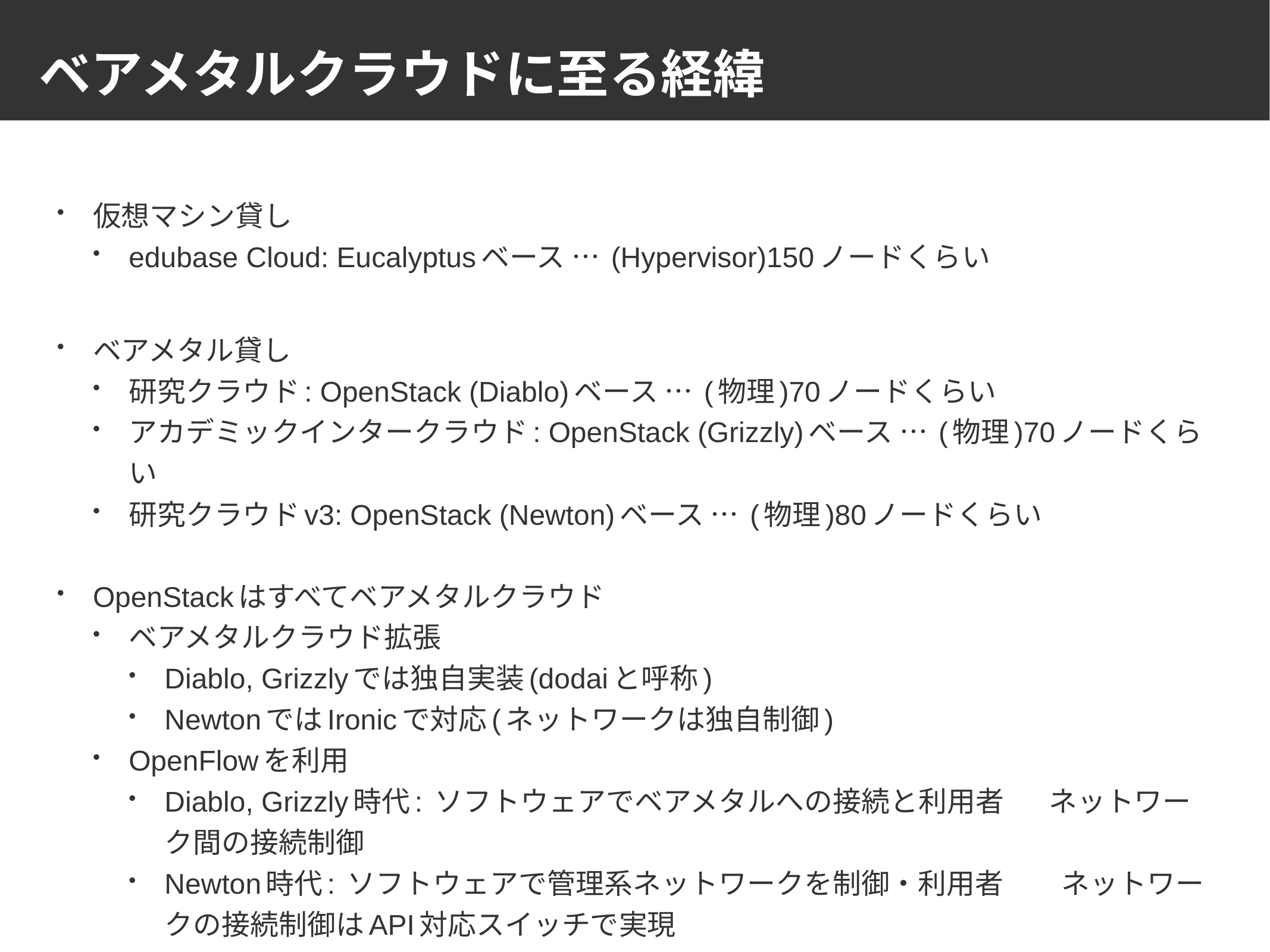

# ベアメタルクラウドに至る経緯
仮想マシン貸し
edubase Cloud: Eucalyptusベース … (Hypervisor)150ノードくらい

ベアメタル貸し
研究クラウド: OpenStack (Diablo)ベース … (物理)70ノードくらい
アカデミックインタークラウド: OpenStack (Grizzly)ベース … (物理)70ノードくらい
研究クラウドv3: OpenStack (Newton)ベース … (物理)80ノードくらい

OpenStackはすべてベアメタルクラウド
ベアメタルクラウド拡張
Diablo, Grizzlyでは独自実装(dodaiと呼称)
NewtonではIronicで対応(ネットワークは独自制御)
OpenFlowを利用
Diablo, Grizzly時代: ソフトウェアでベアメタルへの接続と利用者       ネットワーク間の接続制御
Newton時代: ソフトウェアで管理系ネットワークを制御・利用者         ネットワークの接続制御はAPI対応スイッチで実現